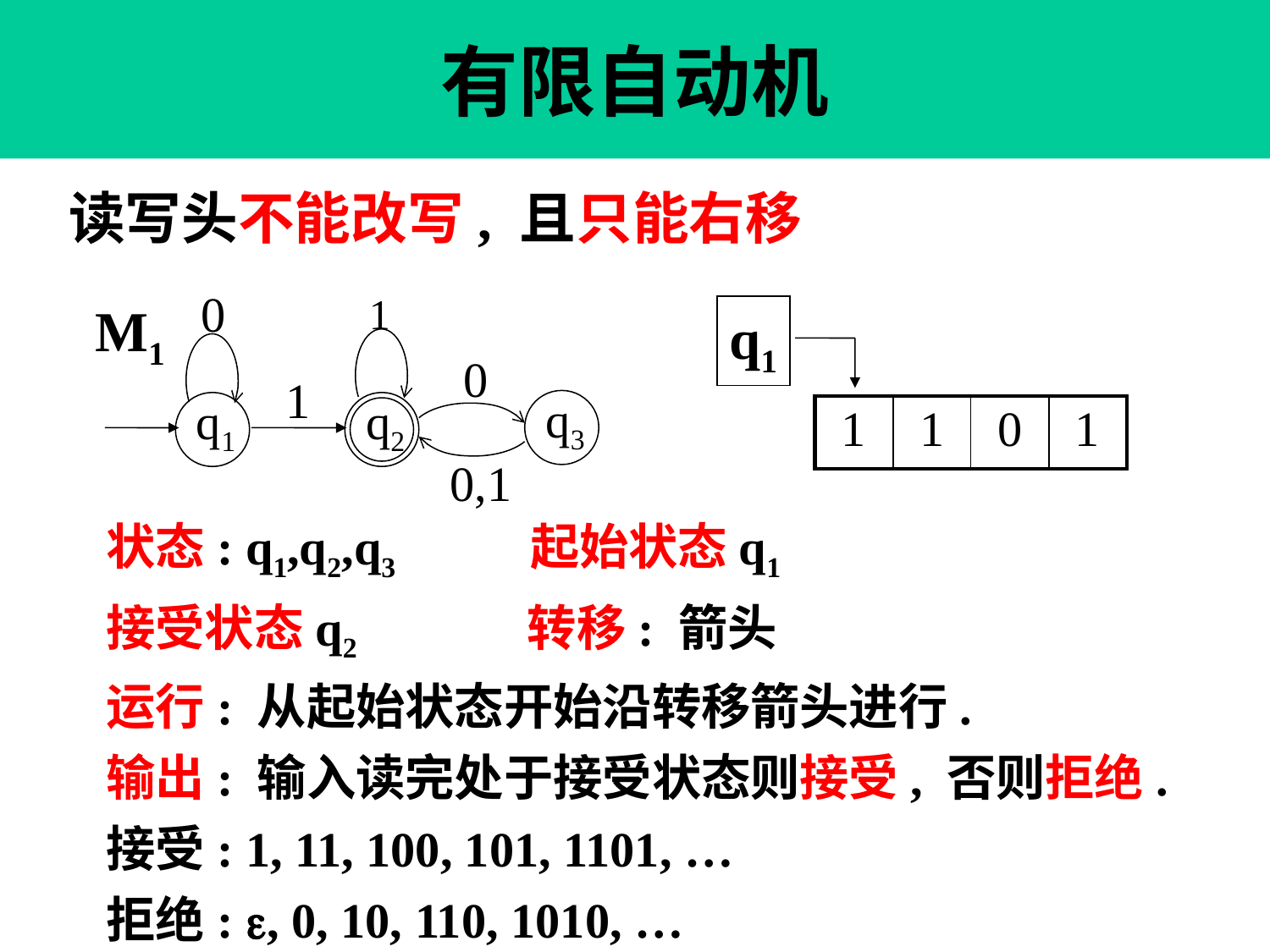

# 有限自动机
读写头不能改写, 且只能右移
0
1

0

1

q3
q1
q2

0,1
M1
q1

| 1 | 1 | 0 | 1 |
| --- | --- | --- | --- |
状态: q1,q2,q3                 起始状态q1
接受状态q2                      转移: 箭头
运行: 从起始状态开始沿转移箭头进行.
输出: 输入读完处于接受状态则接受, 否则拒绝.
接受: 1, 11, 100, 101, 1101, …
拒绝: ε, 0, 10, 110, 1010, …